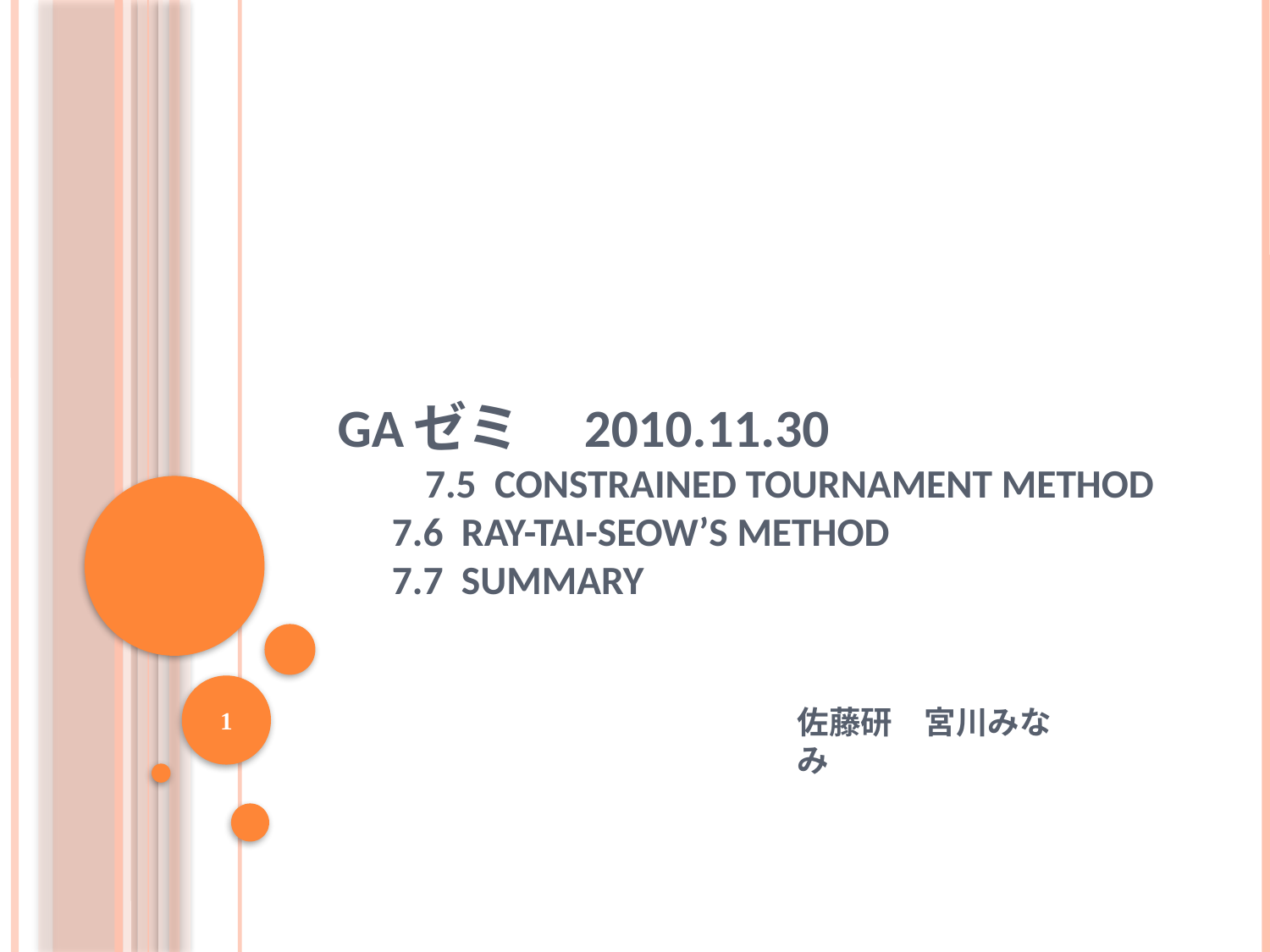

# GAゼミ　2010.11.30 　　7.5  Constrained Tournament Method 7.6  Ray-Tai-Seow’s Method 7.7  Summary
1
佐藤研　宮川みなみ